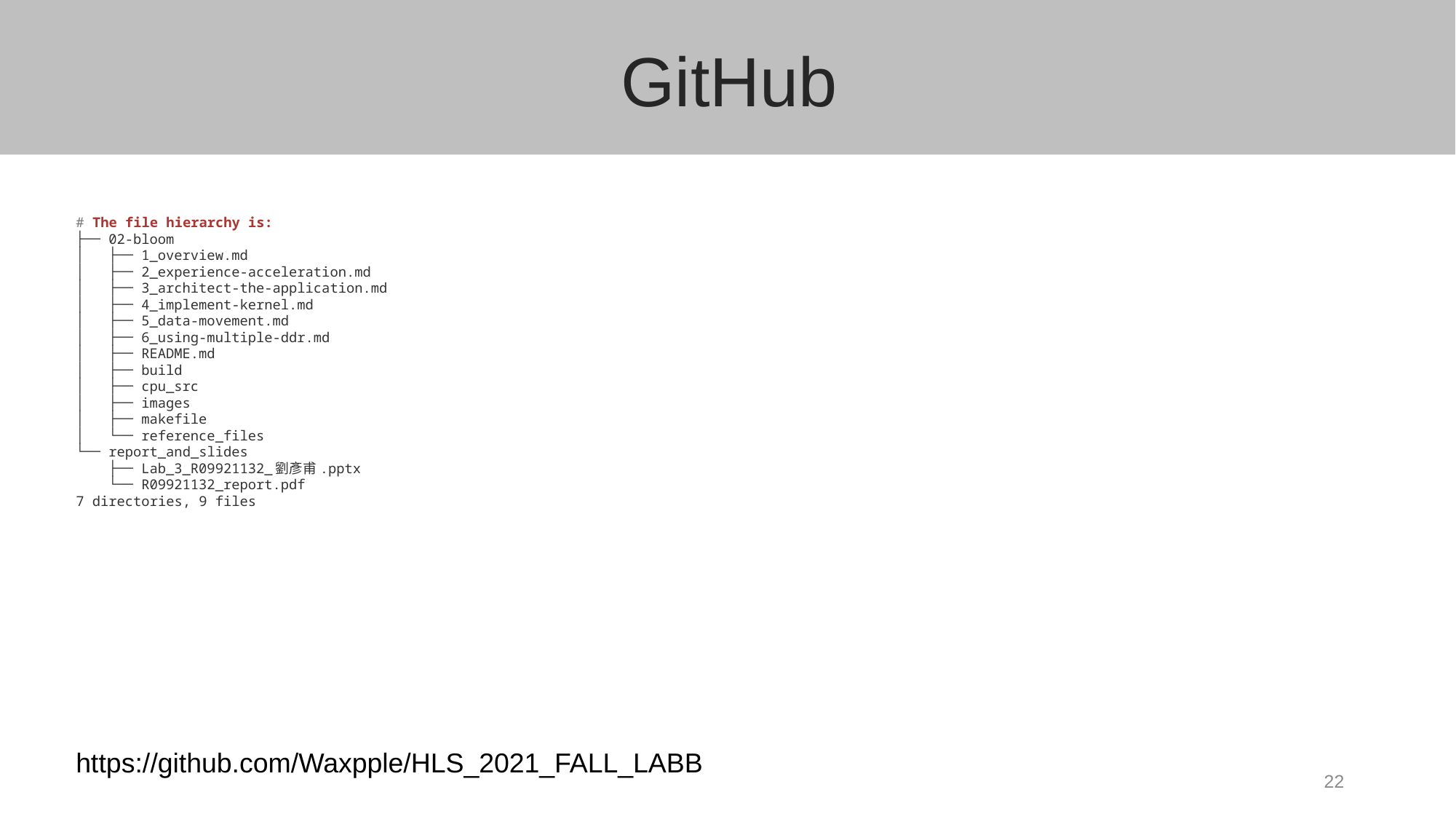

GitHub
# The file hierarchy is:
├── 02-bloom
│   ├── 1_overview.md
│   ├── 2_experience-acceleration.md
│   ├── 3_architect-the-application.md
│   ├── 4_implement-kernel.md
│   ├── 5_data-movement.md
│   ├── 6_using-multiple-ddr.md
│   ├── README.md
│   ├── build
│   ├── cpu_src
│   ├── images
│   ├── makefile
│   └── reference_files
└── report_and_slides
    ├── Lab_3_R09921132_劉彥甫.pptx
    └── R09921132_report.pdf
7 directories, 9 files

https://github.com/Waxpple/HLS_2021_FALL_LABB
22